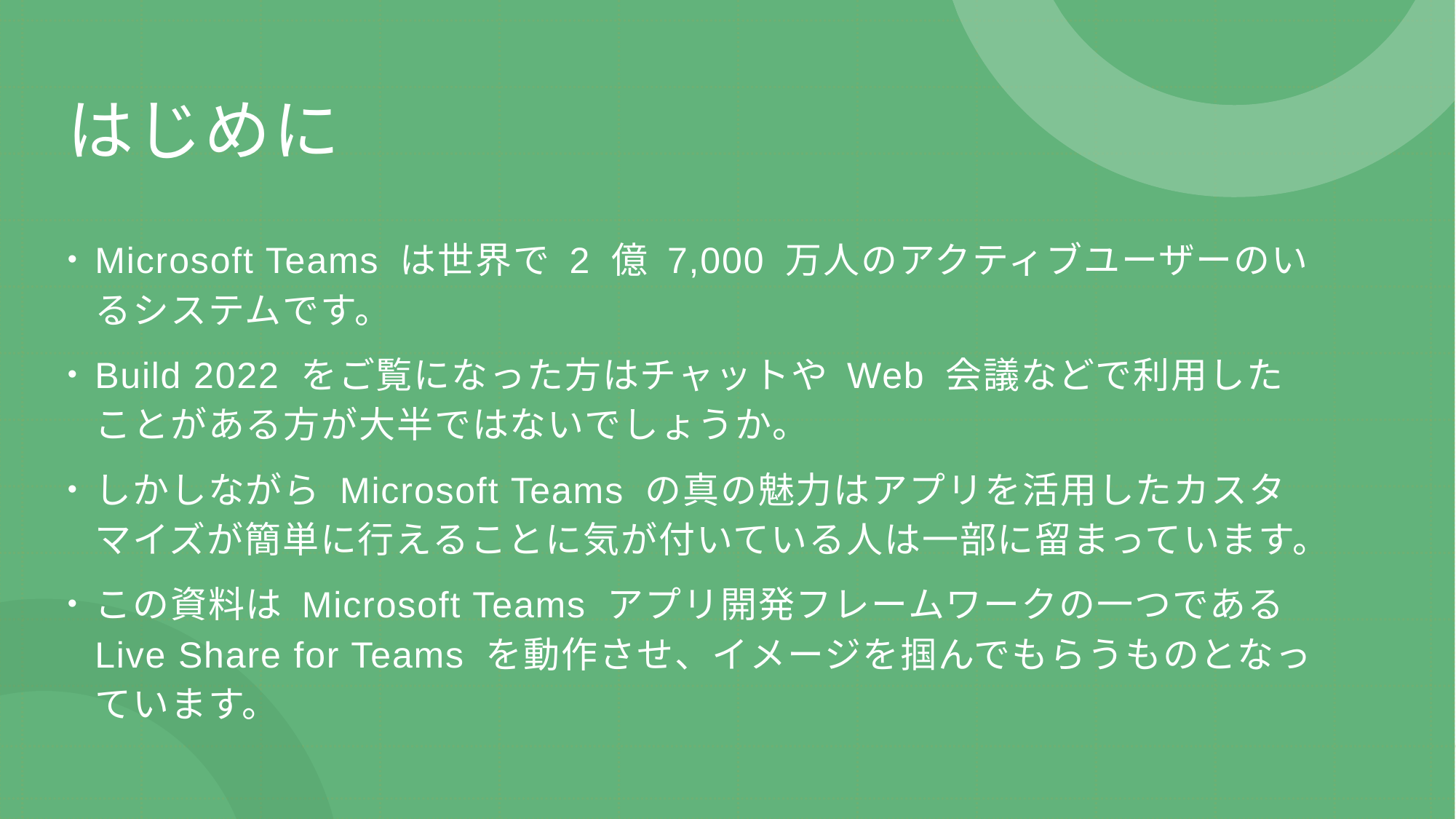

# はじめに
Microsoft Teams は世界で 2 億 7,000 万人のアクティブユーザーのいるシステムです。
Build 2022 をご覧になった方はチャットや Web 会議などで利用したことがある方が大半ではないでしょうか。
しかしながら Microsoft Teams の真の魅力はアプリを活用したカスタマイズが簡単に行えることに気が付いている人は一部に留まっています。
この資料は Microsoft Teams アプリ開発フレームワークの一つである Live Share for Teams を動作させ、イメージを掴んでもらうものとなっています。